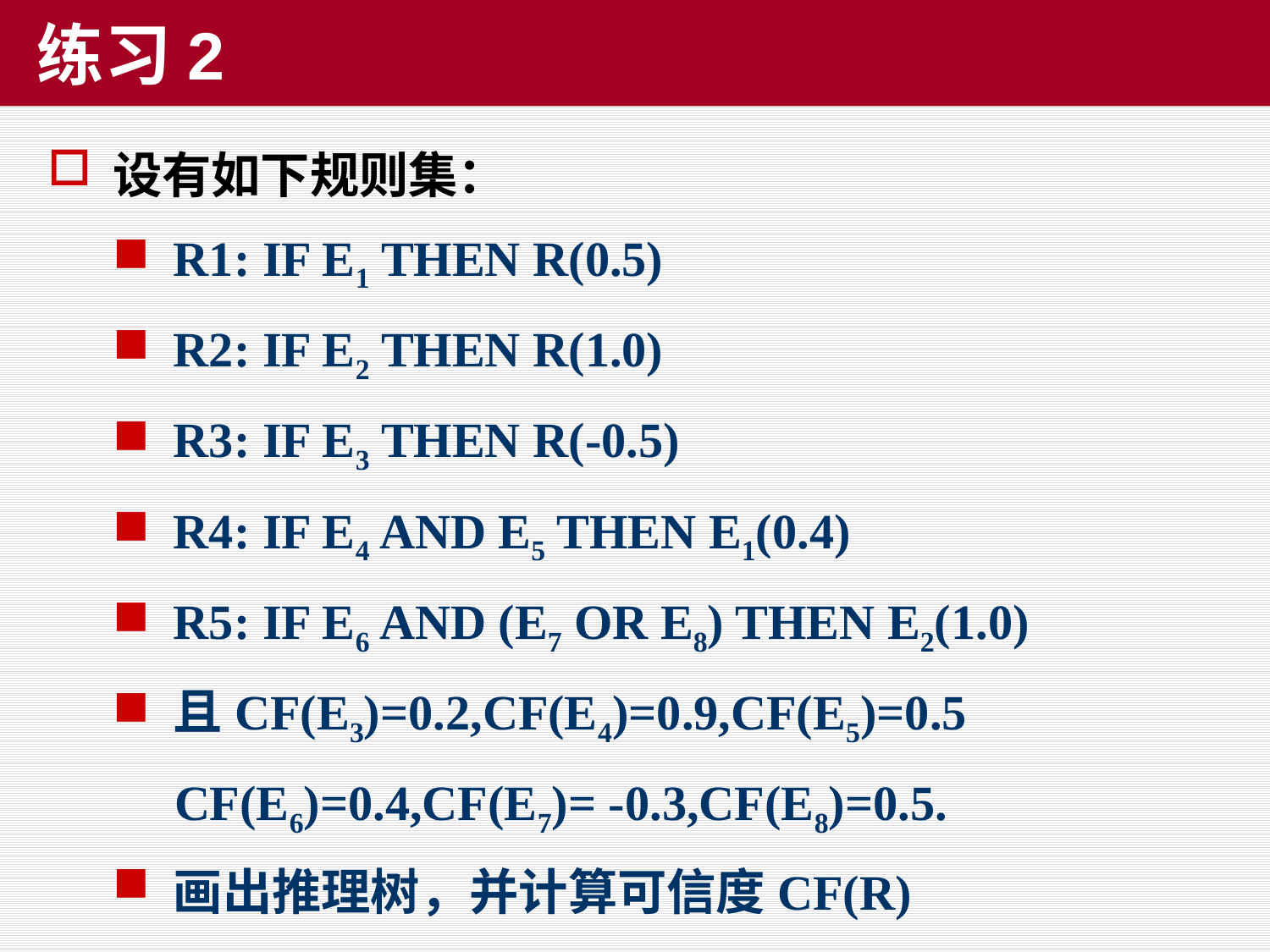

# 练习2
设有如下规则集：
R1: IF E1 THEN R(0.5)
R2: IF E2 THEN R(1.0)
R3: IF E3 THEN R(-0.5)
R4: IF E4 AND E5 THEN E1(0.4)
R5: IF E6 AND (E7 OR E8) THEN E2(1.0)
且CF(E3)=0.2,CF(E4)=0.9,CF(E5)=0.5
     CF(E6)=0.4,CF(E7)= -0.3,CF(E8)=0.5.
画出推理树，并计算可信度CF(R)